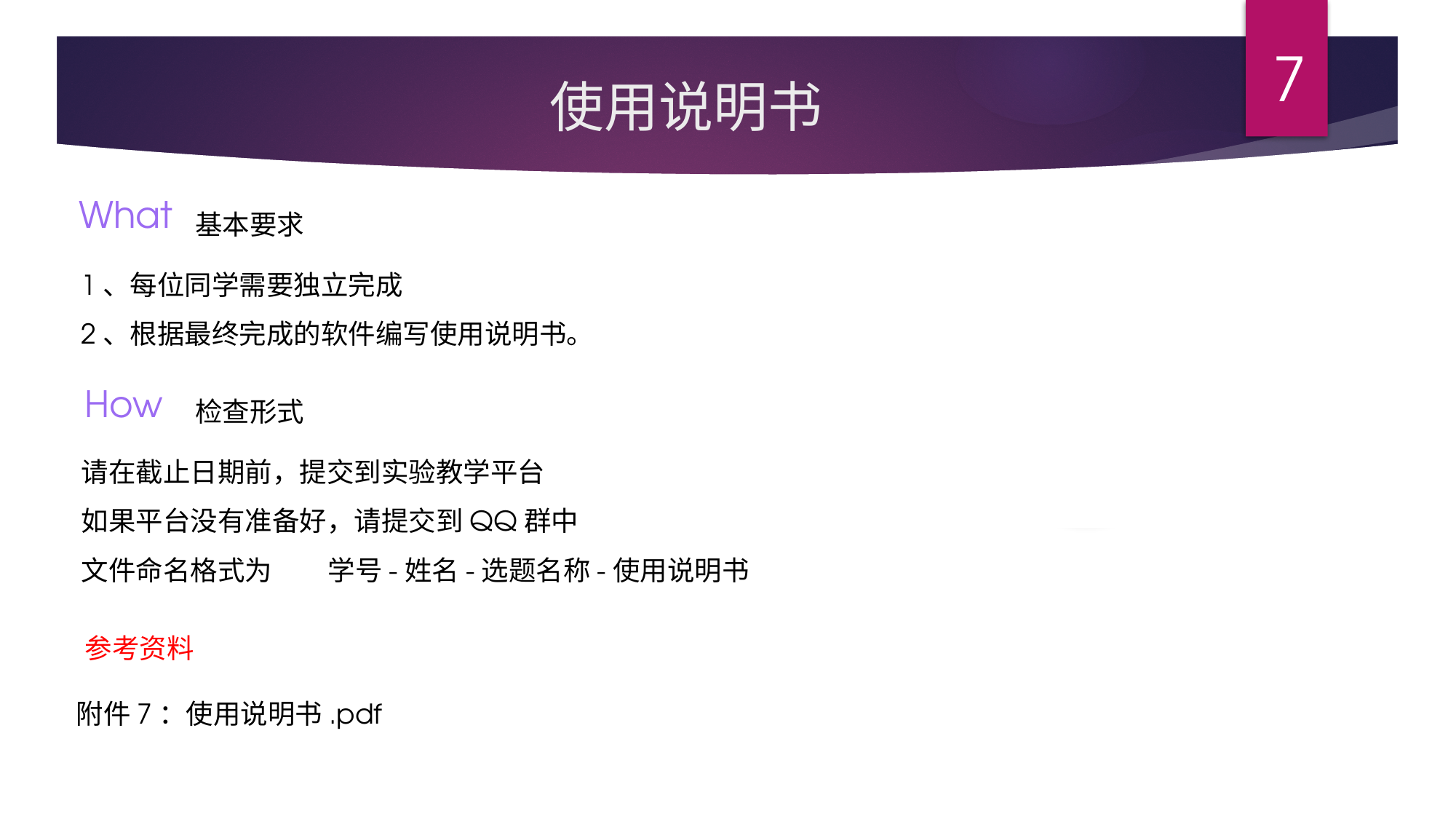

7
使用说明书
What
基本要求
1、每位同学需要独立完成
2、根据最终完成的软件编写使用说明书。
How
检查形式
请在截止日期前，提交到实验教学平台
如果平台没有准备好，请提交到QQ群中
文件命名格式为         学号-姓名-选题名称-使用说明书
参考资料
附件7：使用说明书.pdf